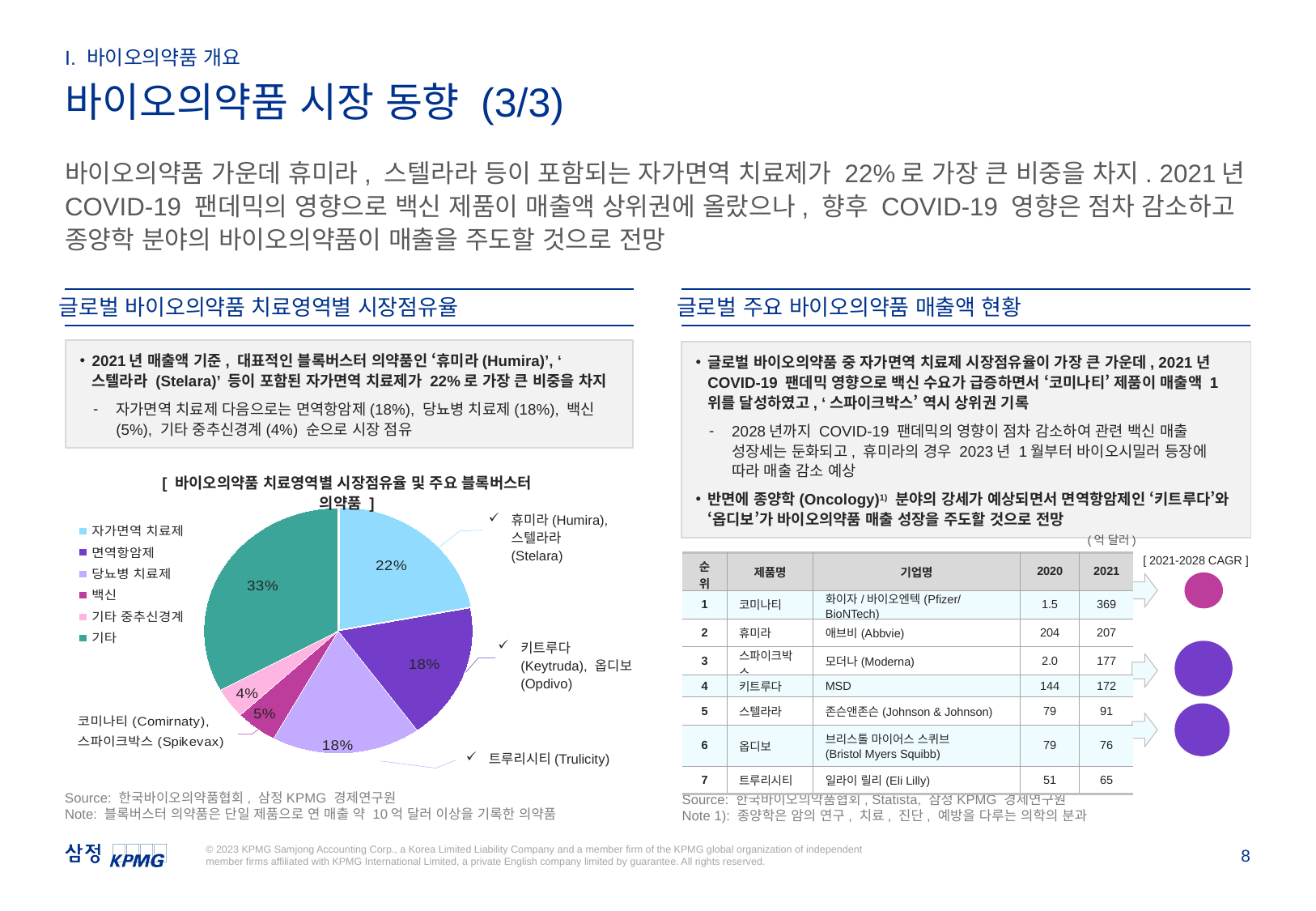

I. 바이오의약품 개요
바이오의약품 시장 동향 (3/3)
바이오의약품 가운데 휴미라, 스텔라라 등이 포함되는 자가면역 치료제가 22%로 가장 큰 비중을 차지. 2021년 COVID-19 팬데믹의 영향으로 백신 제품이 매출액 상위권에 올랐으나, 향후 COVID-19 영향은 점차 감소하고 종양학 분야의 바이오의약품이 매출을 주도할 것으로 전망
글로벌 바이오의약품 치료영역별 시장점유율
글로벌 주요 바이오의약품 매출액 현황
2021년 매출액 기준, 대표적인 블록버스터 의약품인 ‘휴미라(Humira)’, ‘스텔라라 (Stelara)’ 등이 포함된 자가면역 치료제가 22%로 가장 큰 비중을 차지
자가면역 치료제 다음으로는 면역항암제(18%), 당뇨병 치료제(18%), 백신(5%), 기타 중추신경계(4%) 순으로 시장 점유
글로벌 바이오의약품 중 자가면역 치료제 시장점유율이 가장 큰 가운데, 2021년 COVID-19 팬데믹 영향으로 백신 수요가 급증하면서 ‘코미나티’ 제품이 매출액 1위를 달성하였고, ‘스파이크박스’ 역시 상위권 기록
2028년까지 COVID-19 팬데믹의 영향이 점차 감소하여 관련 백신 매출 성장세는 둔화되고, 휴미라의 경우 2023년 1월부터 바이오시밀러 등장에 따라 매출 감소 예상
반면에 종양학(Oncology)1) 분야의 강세가 예상되면서 면역항암제인 ‘키트루다’와 ‘옵디보’가 바이오의약품 매출 성장을 주도할 것으로 전망
[ 바이오의약품 치료영역별 시장점유율 및 주요 블록버스터 의약품 ]

### Chart

| Category | 시장점유율 |
|---|---|
| 자가면역 치료제 | 0.22 |
| 면역항암제 | 0.18 |
| 당뇨병 치료제 | 0.18 |
| 백신 | 0.05 |
| 기타 중추신경계 | 0.04 |
| 기타 | 0.33 |
휴미라(Humira), 스텔라라(Stelara)
(억 달러)
| 순위 | 제품명 | 기업명 | 2020 | 2021 |
| --- | --- | --- | --- | --- |
| 1 | 코미나티 | 화이자/바이오엔텍(Pfizer/BioNTech) | 1.5 | 369 |
| 2 | 휴미라 | 애브비(Abbvie) | 204 | 207 |
| 3 | 스파이크박스 | 모더나(Moderna) | 2.0 | 177 |
| 4 | 키트루다 | MSD | 144 | 172 |
| 5 | 스텔라라 | 존슨앤존슨(Johnson & Johnson) | 79 | 91 |
| 6 | 옵디보 | 브리스톨 마이어스 스퀴브 (Bristol Myers Squibb) | 79 | 76 |
| 7 | 트루리시티 | 일라이 릴리(Eli Lilly) | 51 | 65 |
 [ 2021-2028 CAGR ]
-18.1%

8.0%
키트루다(Keytruda), 옵디보(Opdivo)

9.0%

트루리시티(Trulicity)
Source: 한국바이오의약품협회, 삼정KPMG 경제연구원
Note: 블록버스터 의약품은 단일 제품으로 연 매출 약 10억 달러 이상을 기록한 의약품
Source: 한국바이오의약품협회, Statista, 삼정KPMG 경제연구원
Note 1): 종양학은 암의 연구, 치료, 진단, 예방을 다루는 의학의 분과